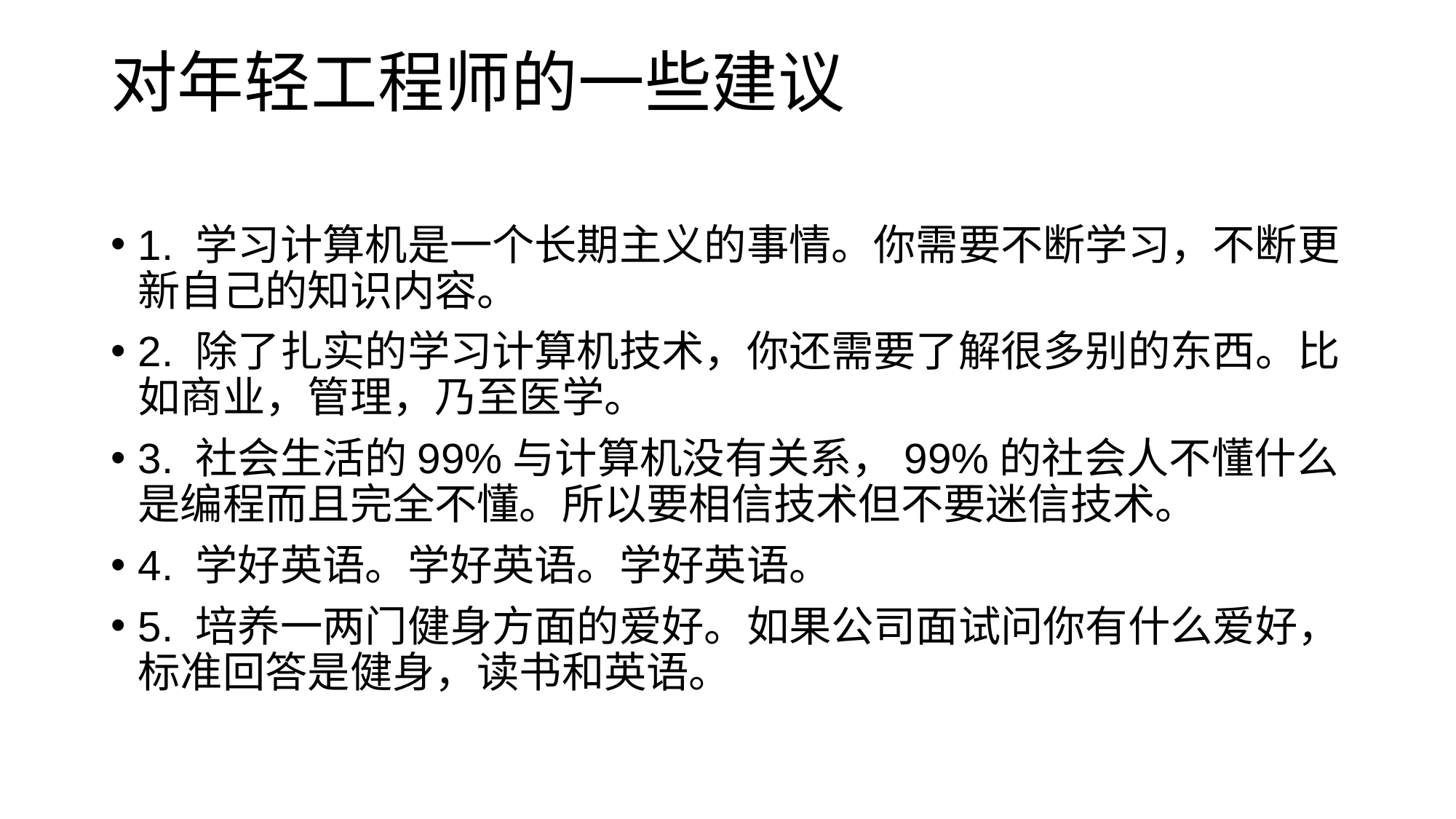

# 对年轻工程师的一些建议
1. 学习计算机是一个长期主义的事情。你需要不断学习，不断更新自己的知识内容。
2. 除了扎实的学习计算机技术，你还需要了解很多别的东西。比如商业，管理，乃至医学。
3. 社会生活的99%与计算机没有关系，99%的社会人不懂什么是编程而且完全不懂。所以要相信技术但不要迷信技术。
4. 学好英语。学好英语。学好英语。
5. 培养一两门健身方面的爱好。如果公司面试问你有什么爱好，标准回答是健身，读书和英语。